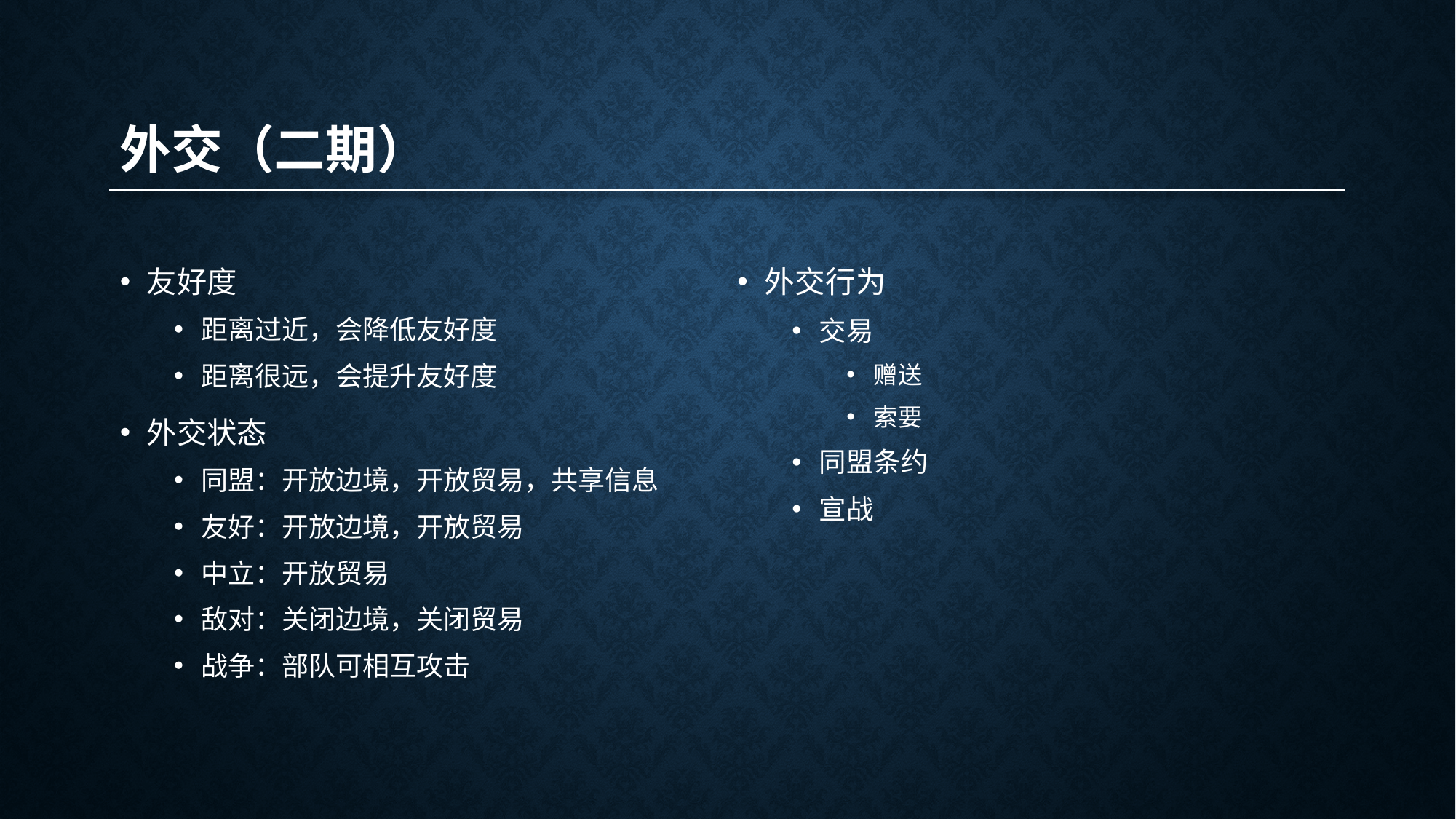

外交（二期）
友好度
距离过近，会降低友好度
距离很远，会提升友好度
外交状态
同盟：开放边境，开放贸易，共享信息
友好：开放边境，开放贸易
中立：开放贸易
敌对：关闭边境，关闭贸易
战争：部队可相互攻击

外交行为
交易
赠送
索要
同盟条约
宣战